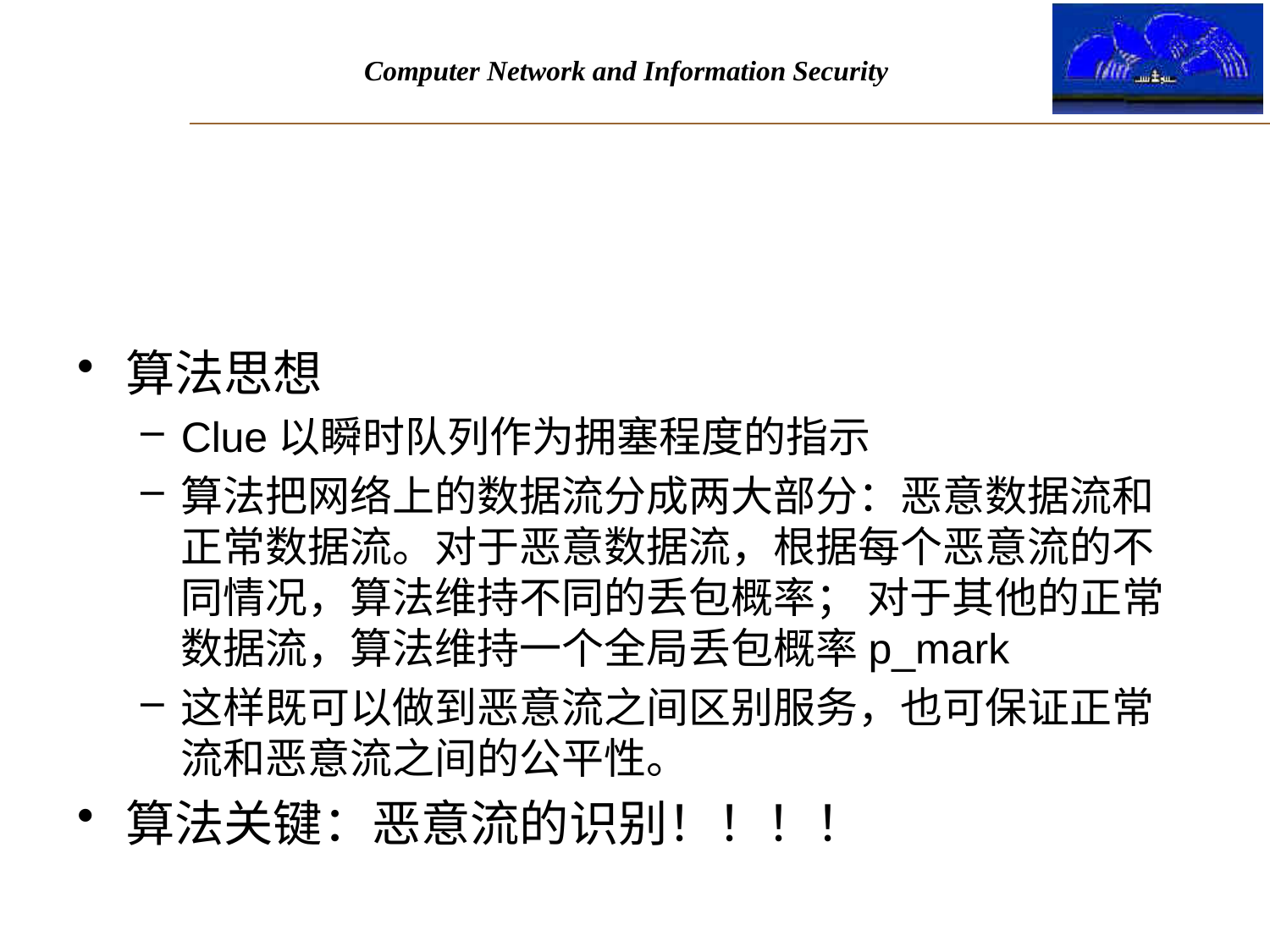

#
算法思想
Clue以瞬时队列作为拥塞程度的指示
算法把网络上的数据流分成两大部分：恶意数据流和正常数据流。对于恶意数据流，根据每个恶意流的不同情况，算法维持不同的丢包概率； 对于其他的正常数据流，算法维持一个全局丢包概率p_mark
这样既可以做到恶意流之间区别服务，也可保证正常流和恶意流之间的公平性。
算法关键：恶意流的识别！！！！